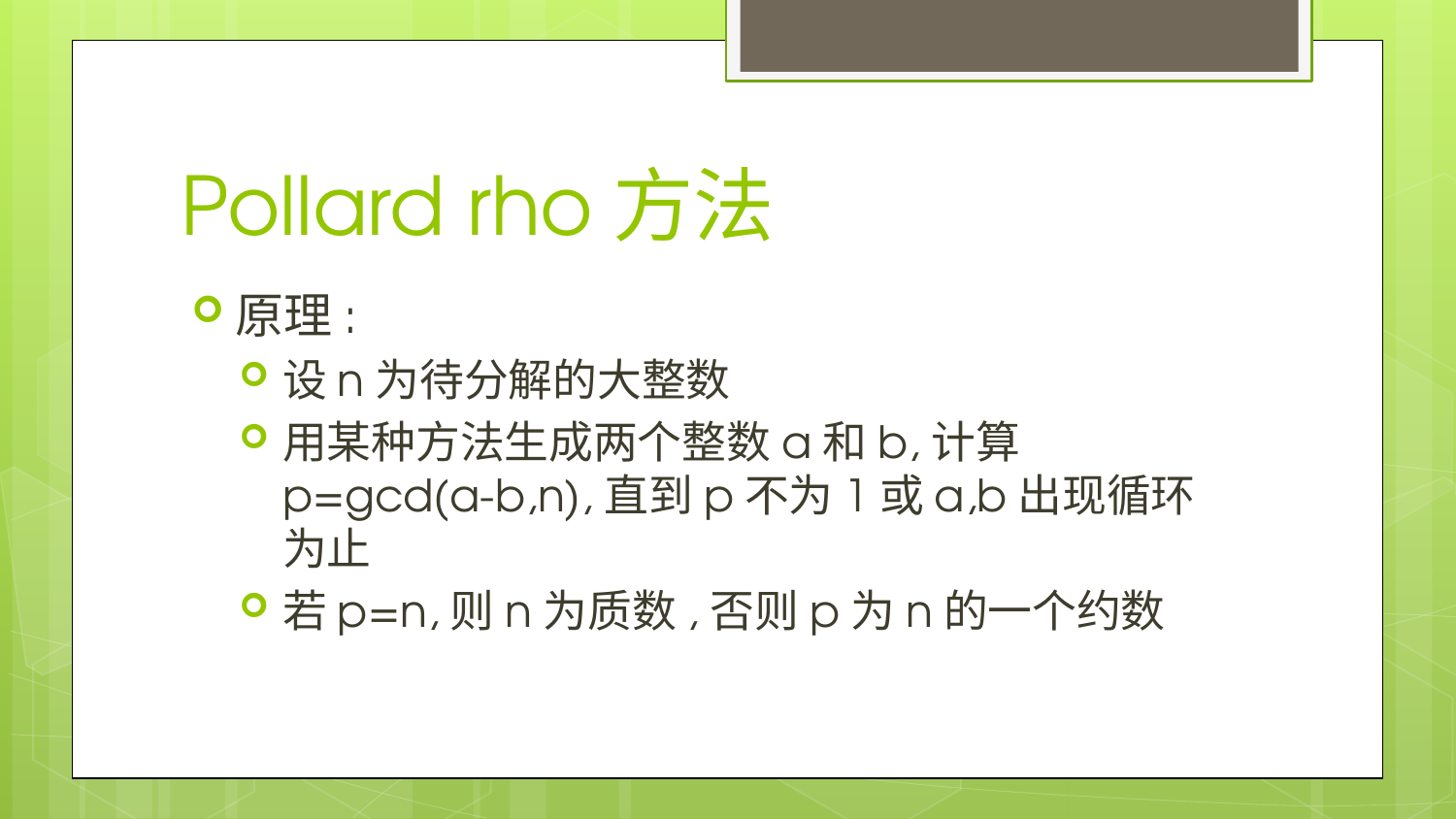

# Pollard rho方法
原理:
设n为待分解的大整数
用某种方法生成两个整数a和b,计算p=gcd(a-b,n),直到p不为1或a,b出现循环为止
若p=n,则n为质数,否则p为n的一个约数